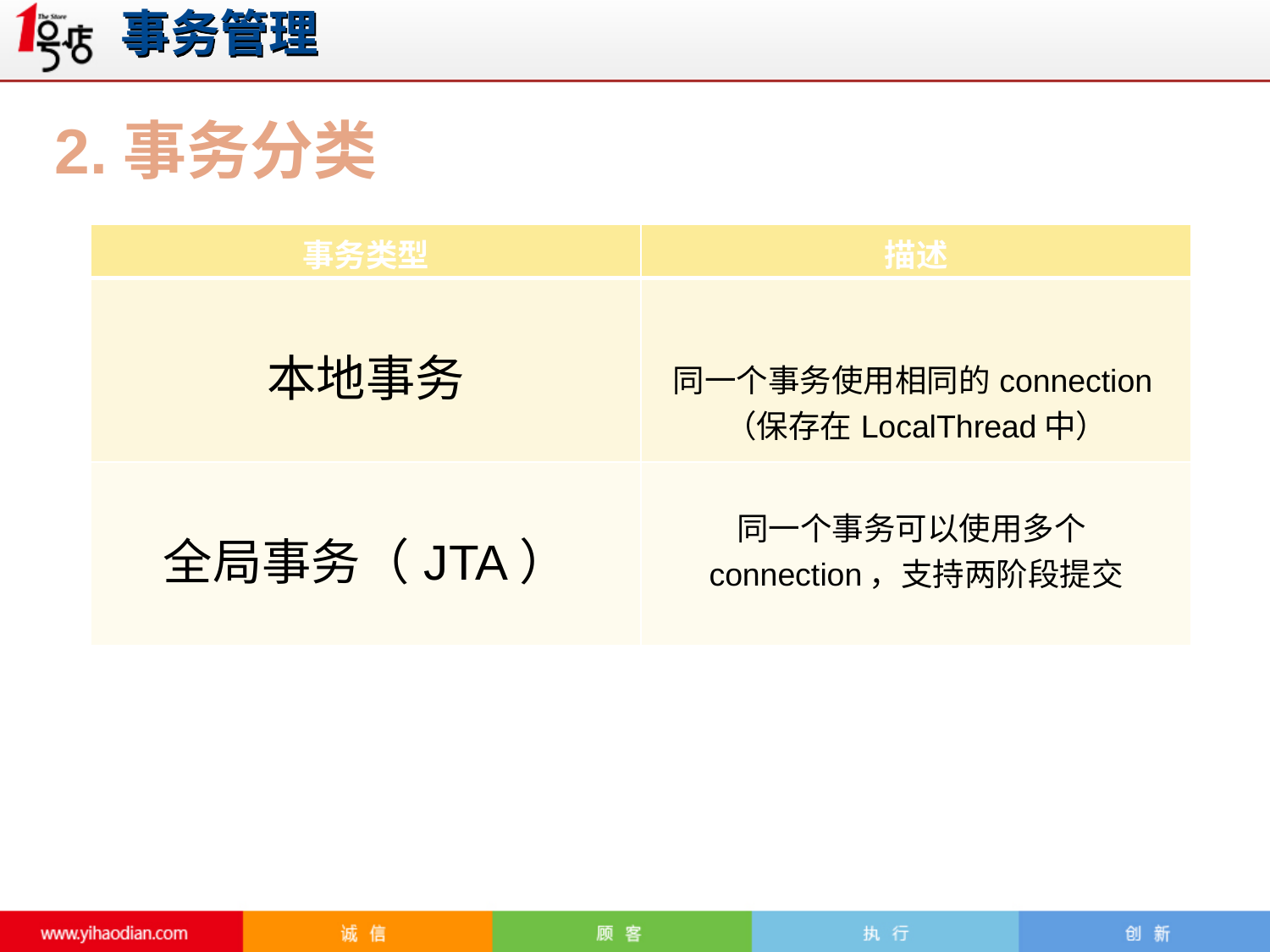

# 事务管理
2.事务分类
| 事务类型 | 描述 |
| --- | --- |
| 本地事务 | 同一个事务使用相同的connection（保存在LocalThread中） |
| 全局事务（JTA） | 同一个事务可以使用多个connection，支持两阶段提交 |